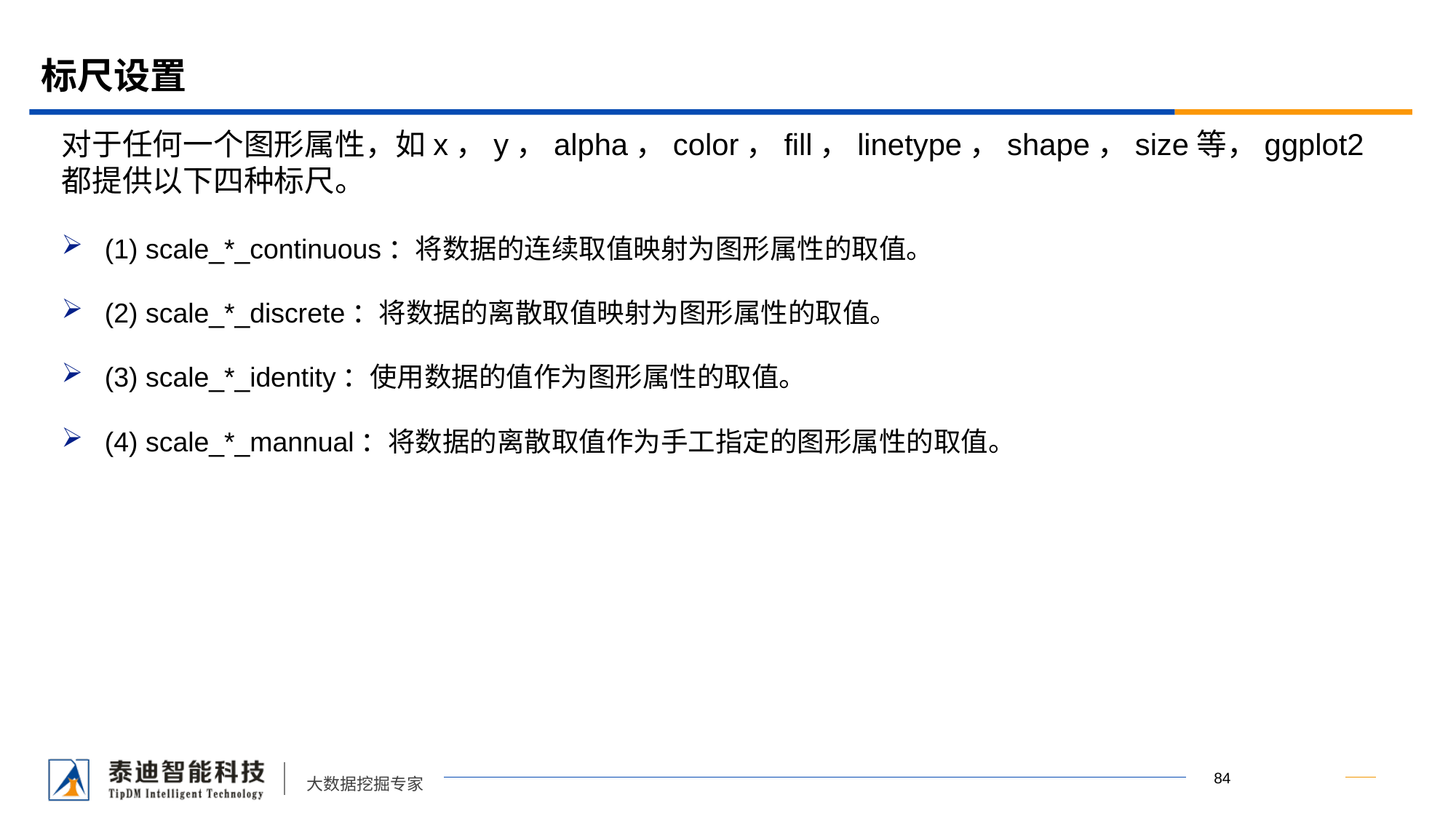

# 标尺设置
对于任何一个图形属性，如x，y，alpha，color，fill，linetype，shape，size等，ggplot2都提供以下四种标尺。
(1) scale_*_continuous：将数据的连续取值映射为图形属性的取值。
(2) scale_*_discrete：将数据的离散取值映射为图形属性的取值。
(3) scale_*_identity：使用数据的值作为图形属性的取值。
(4) scale_*_mannual：将数据的离散取值作为手工指定的图形属性的取值。